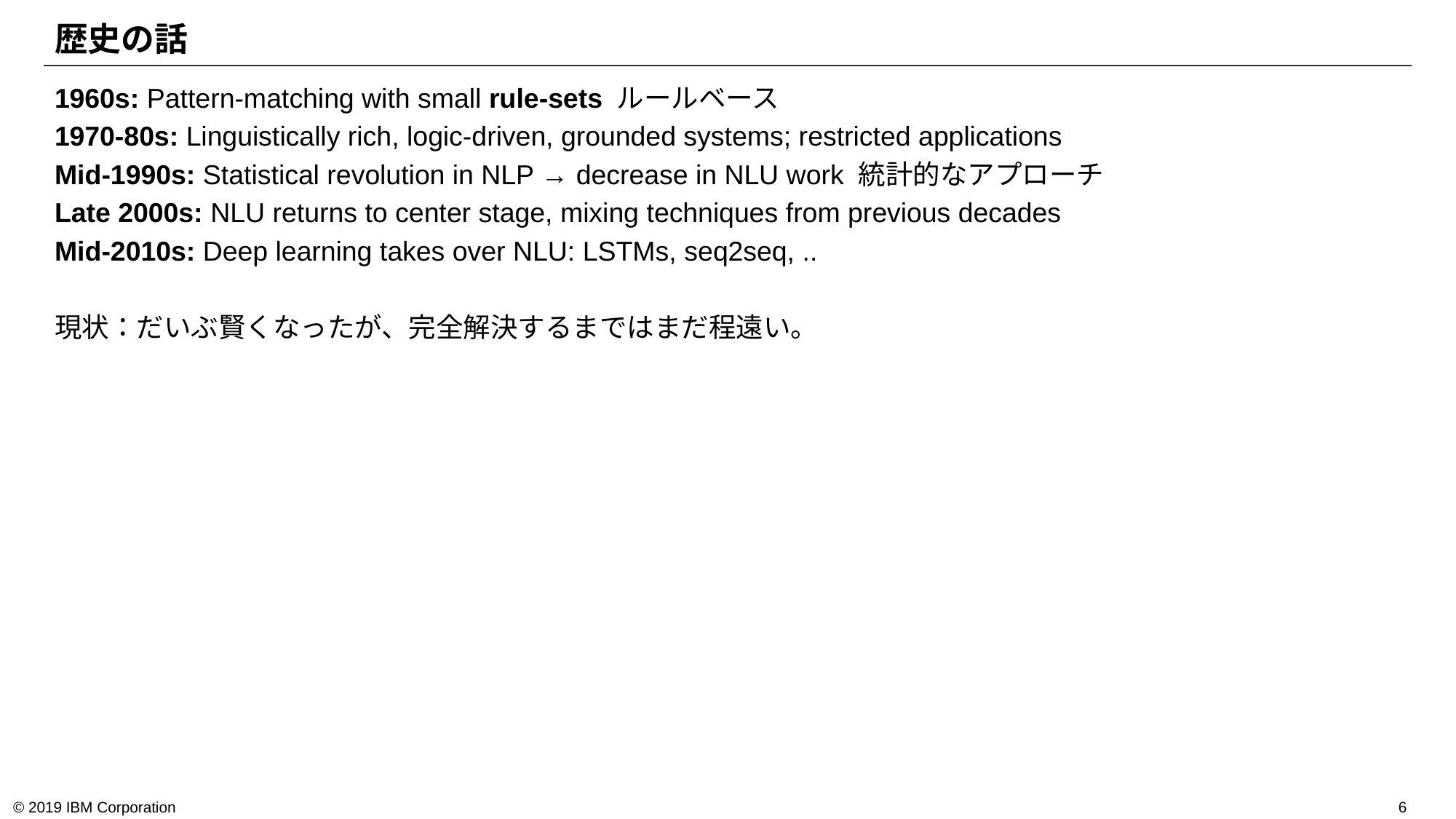

# 歴史の話
1960s: Pattern-matching with small rule-sets ルールベース
1970-80s: Linguistically rich, logic-driven, grounded systems; restricted applications
Mid-1990s: Statistical revolution in NLP → decrease in NLU work 統計的なアプローチ
Late 2000s: NLU returns to center stage, mixing techniques from previous decades
Mid-2010s: Deep learning takes over NLU: LSTMs, seq2seq, ..

現状：だいぶ賢くなったが、完全解決するまではまだ程遠い。